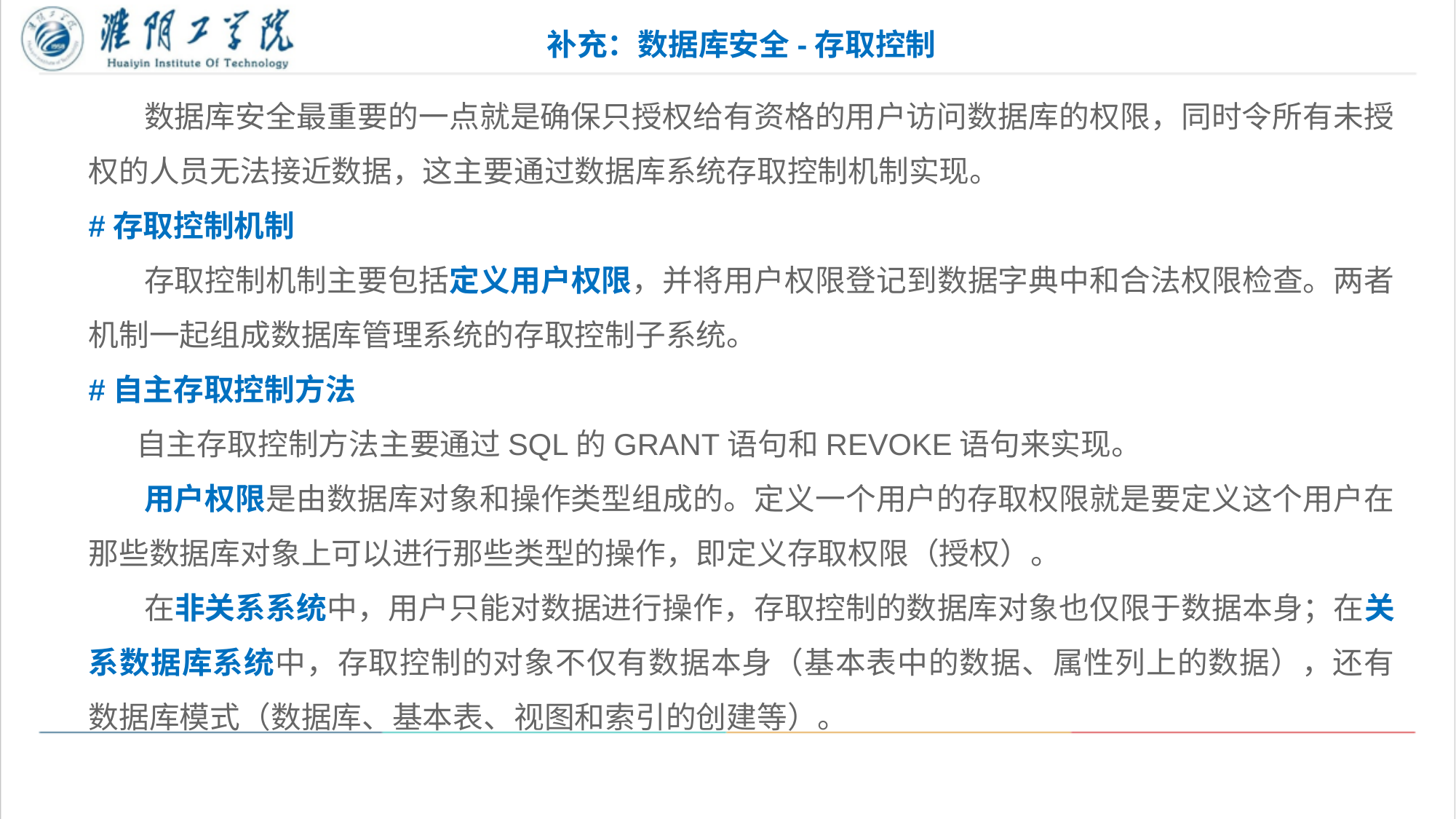

# 补充：数据库安全-存取控制
       数据库安全最重要的一点就是确保只授权给有资格的用户访问数据库的权限，同时令所有未授权的人员无法接近数据，这主要通过数据库系统存取控制机制实现。
#存取控制机制
       存取控制机制主要包括定义用户权限，并将用户权限登记到数据字典中和合法权限检查。两者机制一起组成数据库管理系统的存取控制子系统。
#自主存取控制方法
      自主存取控制方法主要通过SQL的GRANT语句和REVOKE语句来实现。
       用户权限是由数据库对象和操作类型组成的。定义一个用户的存取权限就是要定义这个用户在那些数据库对象上可以进行那些类型的操作，即定义存取权限（授权）。
       在非关系系统中，用户只能对数据进行操作，存取控制的数据库对象也仅限于数据本身；在关系数据库系统中，存取控制的对象不仅有数据本身（基本表中的数据、属性列上的数据），还有数据库模式（数据库、基本表、视图和索引的创建等）。